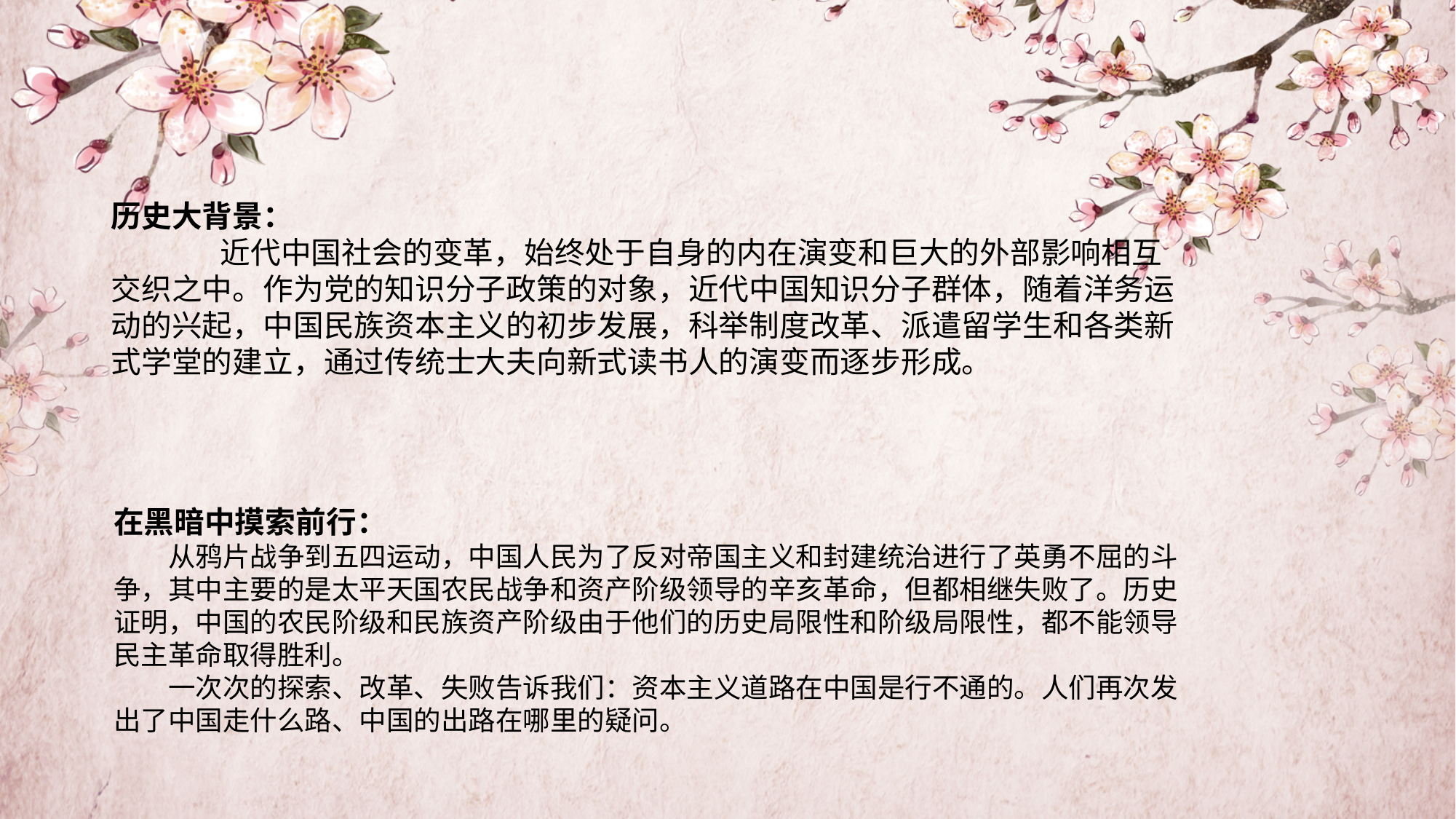

历史大背景：
	近代中国社会的变革，始终处于自身的内在演变和巨大的外部影响相互交织之中。作为党的知识分子政策的对象，近代中国知识分子群体，随着洋务运动的兴起，中国民族资本主义的初步发展，科举制度改革、派遣留学生和各类新式学堂的建立，通过传统士大夫向新式读书人的演变而逐步形成。
在黑暗中摸索前行：
从鸦片战争到五四运动，中国人民为了反对帝国主义和封建统治进行了英勇不屈的斗争，其中主要的是太平天国农民战争和资产阶级领导的辛亥革命，但都相继失败了。历史证明，中国的农民阶级和民族资产阶级由于他们的历史局限性和阶级局限性，都不能领导民主革命取得胜利。
一次次的探索、改革、失败告诉我们：资本主义道路在中国是行不通的。人们再次发出了中国走什么路、中国的出路在哪里的疑问。